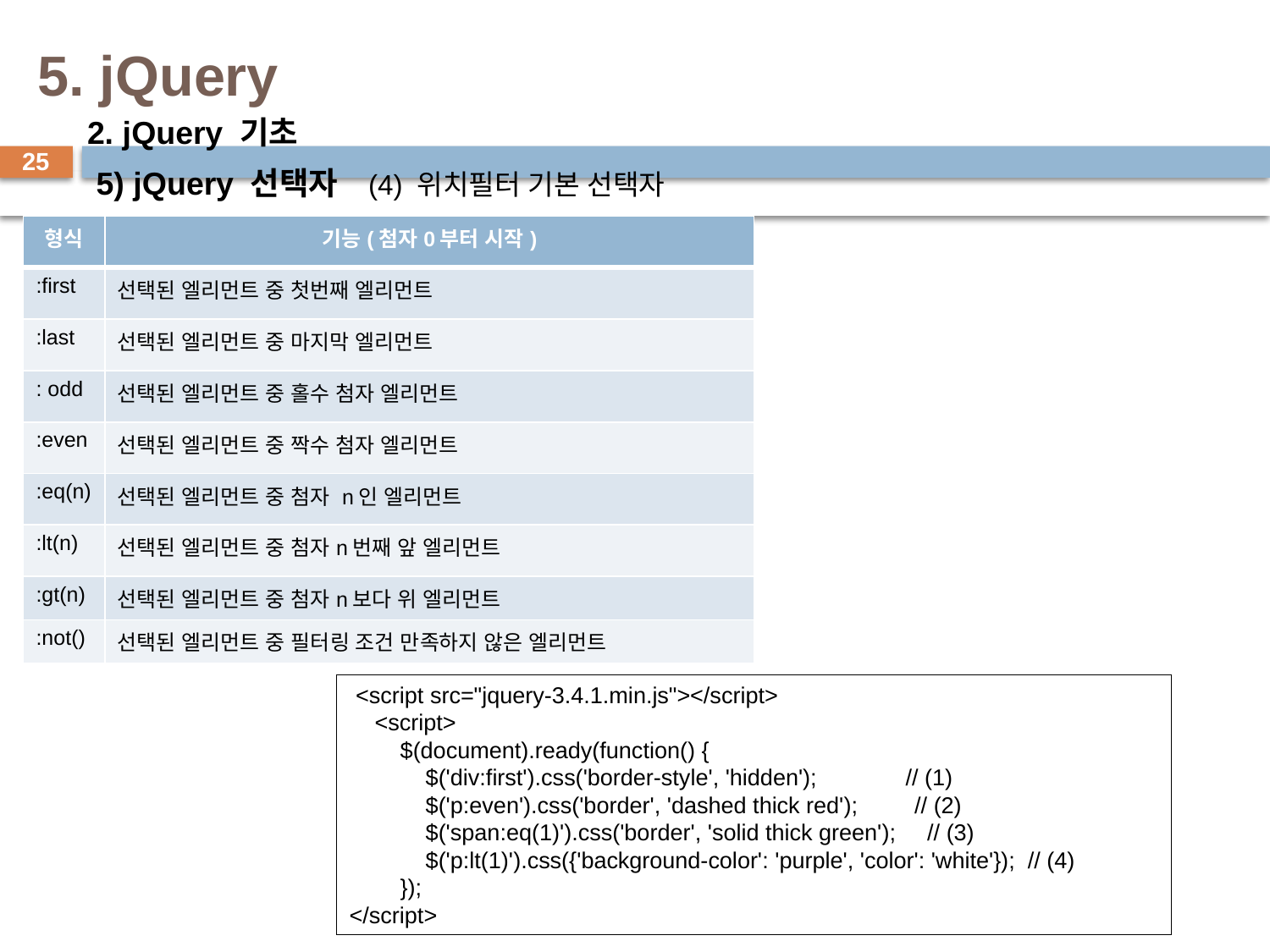

# 5. jQuery
2. jQuery 기초
 5) jQuery 선택자   (4) 위치필터 기본 선택자

25
| 형식 | 기능(첨자0부터 시작) |
| --- | --- |
| :first | 선택된 엘리먼트 중 첫번째 엘리먼트 |
| :last | 선택된 엘리먼트 중 마지막 엘리먼트 |
| : odd | 선택된 엘리먼트 중 홀수 첨자 엘리먼트 |
| :even | 선택된 엘리먼트 중 짝수 첨자 엘리먼트 |
| :eq(n) | 선택된 엘리먼트 중 첨자 n인 엘리먼트 |
| :lt(n) | 선택된 엘리먼트 중 첨자n번째 앞 엘리먼트 |
| :gt(n) | 선택된 엘리먼트 중 첨자n보다 위 엘리먼트 |
| :not() | 선택된 엘리먼트 중 필터링 조건 만족하지 않은 엘리먼트 |
 <script src="jquery-3.4.1.min.js"></script>
    <script>
        $(document).ready(function() {
            $('div:first').css('border-style', 'hidden');              // (1)
            $('p:even').css('border', 'dashed thick red');         // (2)
            $('span:eq(1)').css('border', 'solid thick green');     // (3)
            $('p:lt(1)').css({'background-color': 'purple', 'color': 'white'});  // (4)
        });
</script>